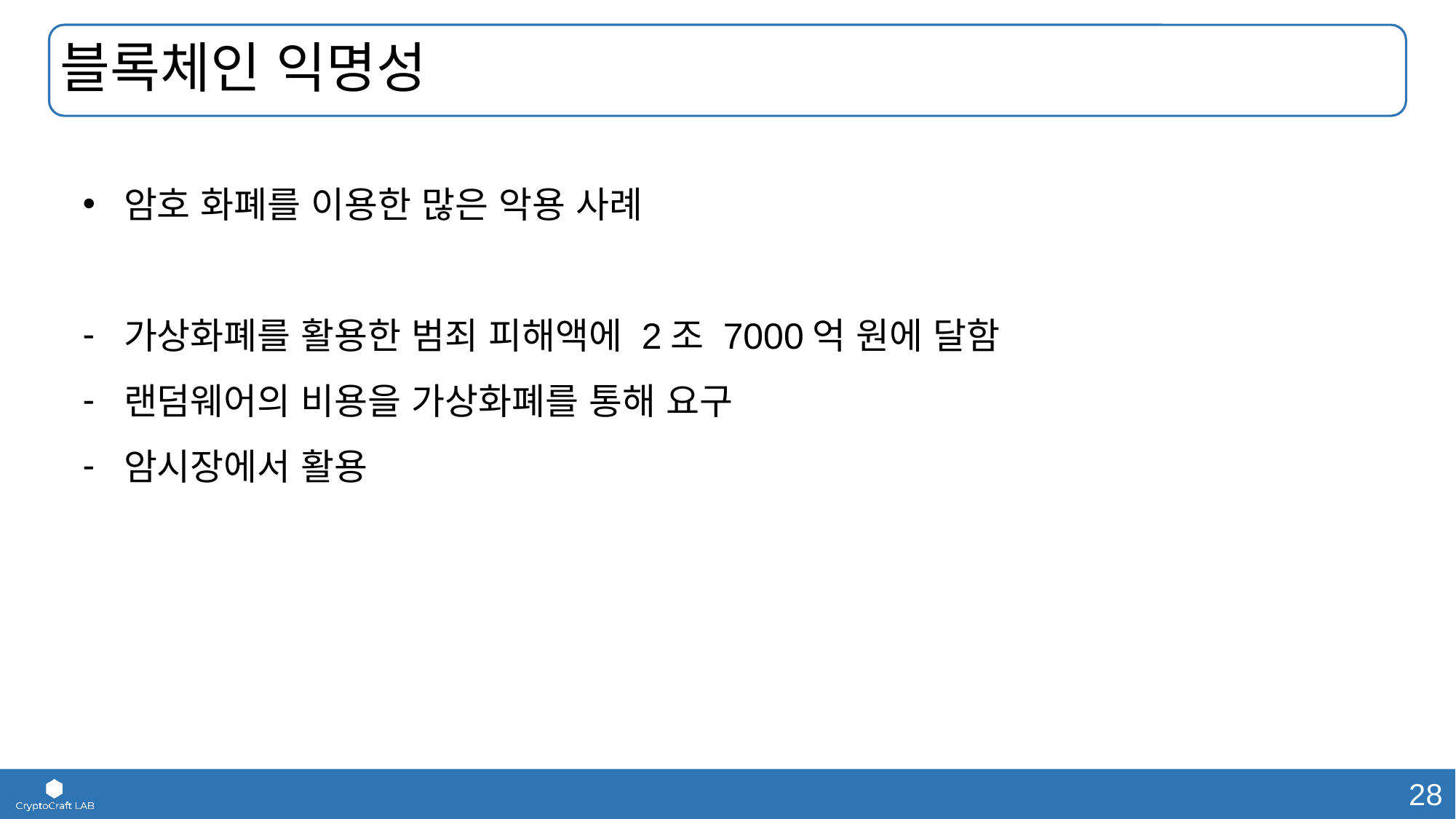

# 블록체인 익명성
암호 화폐를 이용한 많은 악용 사례

가상화폐를 활용한 범죄 피해액에 2조 7000억 원에 달함
랜덤웨어의 비용을 가상화폐를 통해 요구
암시장에서 활용